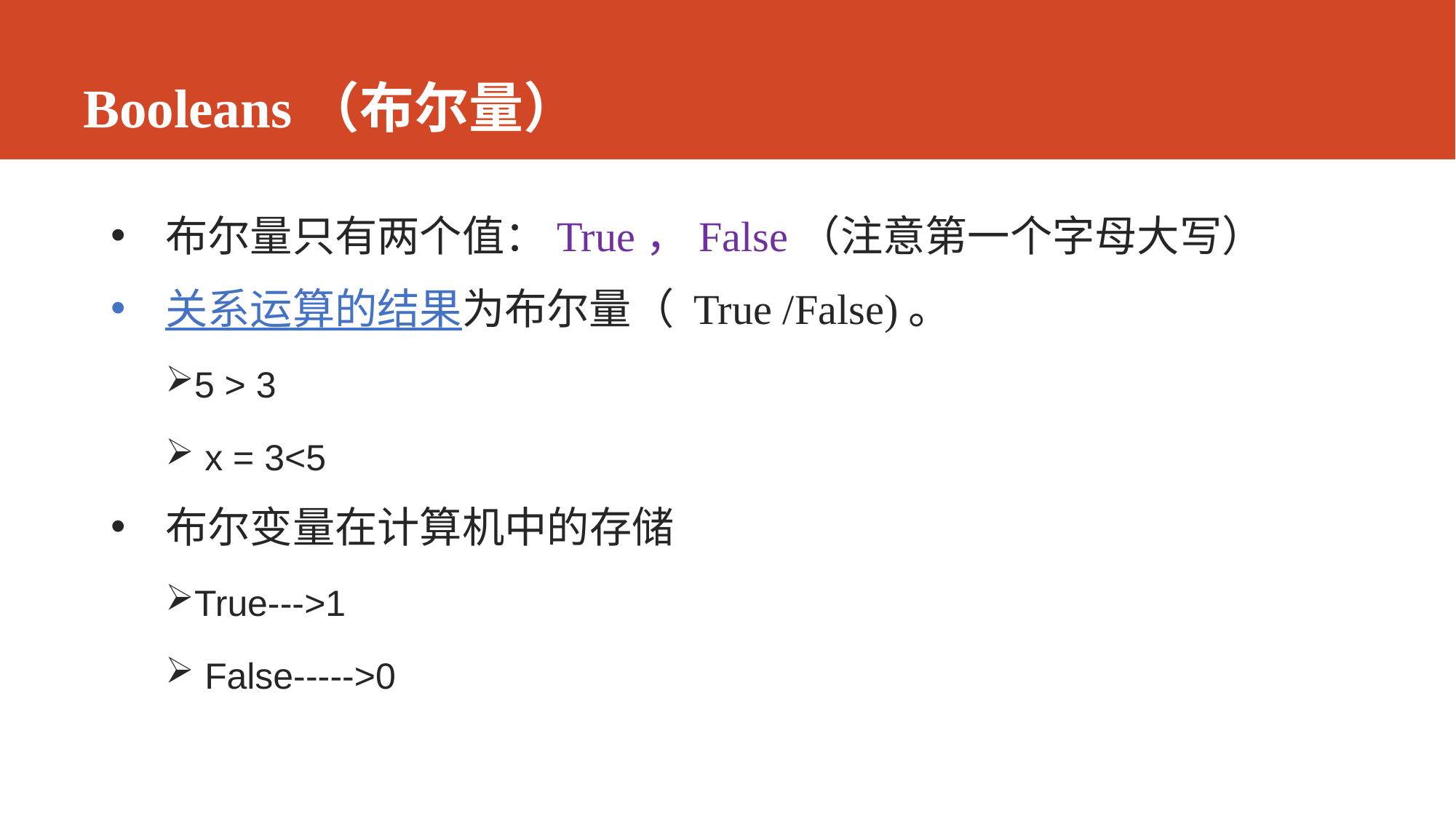

# Booleans（布尔量）
布尔量只有两个值：True，False（注意第一个字母大写）
关系运算的结果为布尔量（ True /False)。
5 > 3
 x = 3<5
布尔变量在计算机中的存储
True--->1
 False----->0